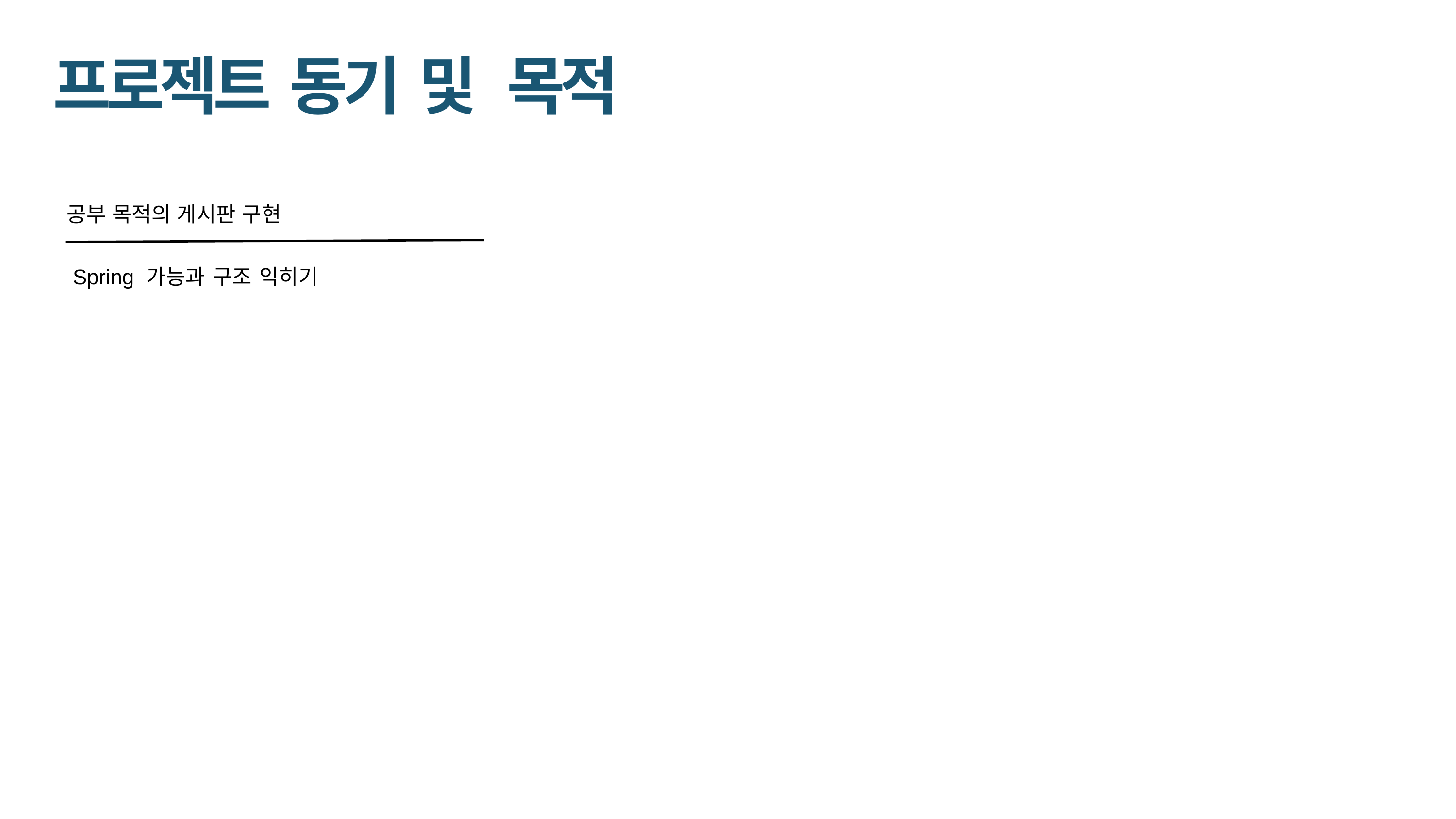

# 프로젝트 동기 및  목적
공부 목적의 게시판 구현

 Spring 가능과 구조 익히기